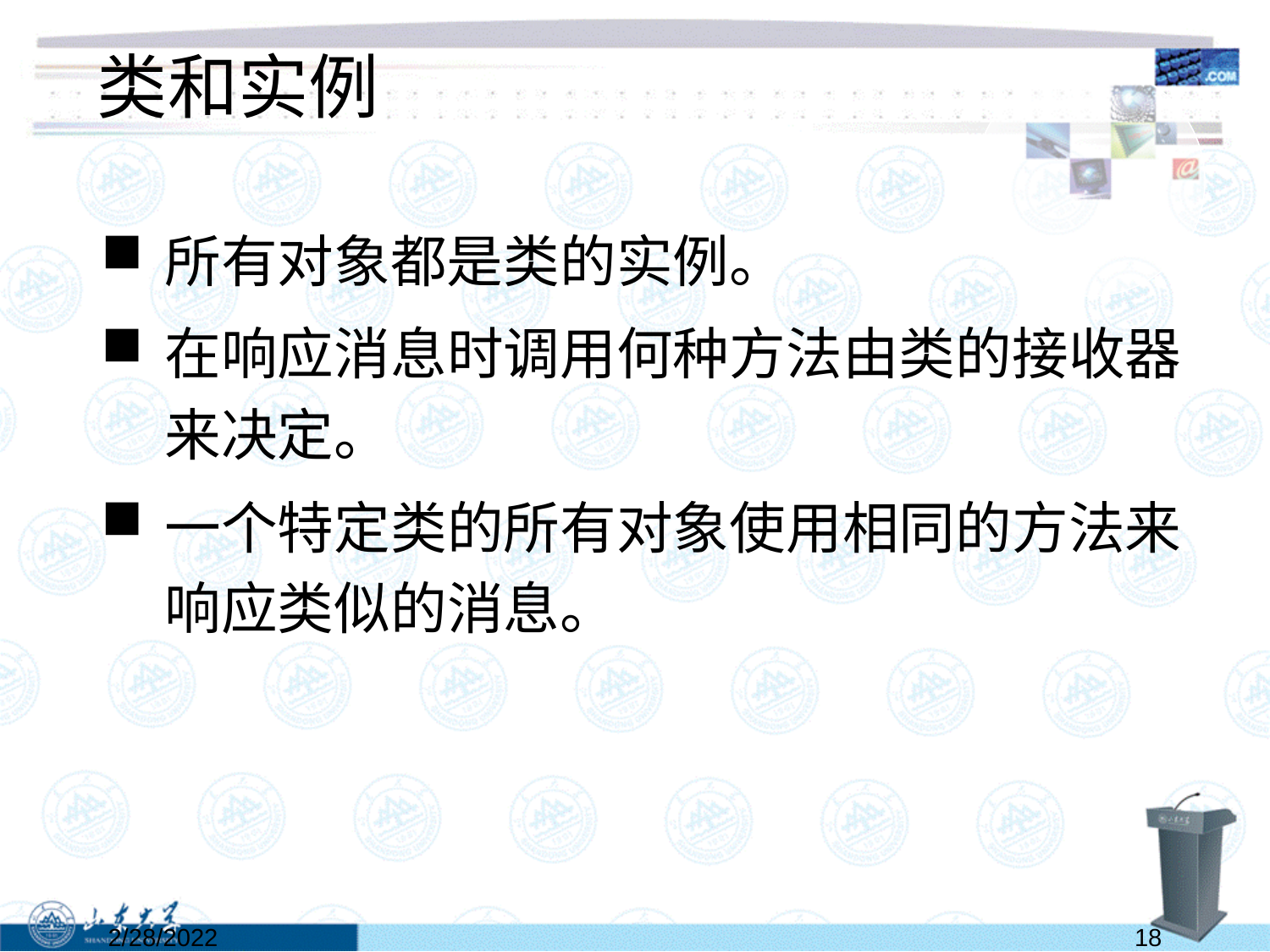

# 类和实例
所有对象都是类的实例。
在响应消息时调用何种方法由类的接收器来决定。
一个特定类的所有对象使用相同的方法来响应类似的消息。
2/28/2022
18